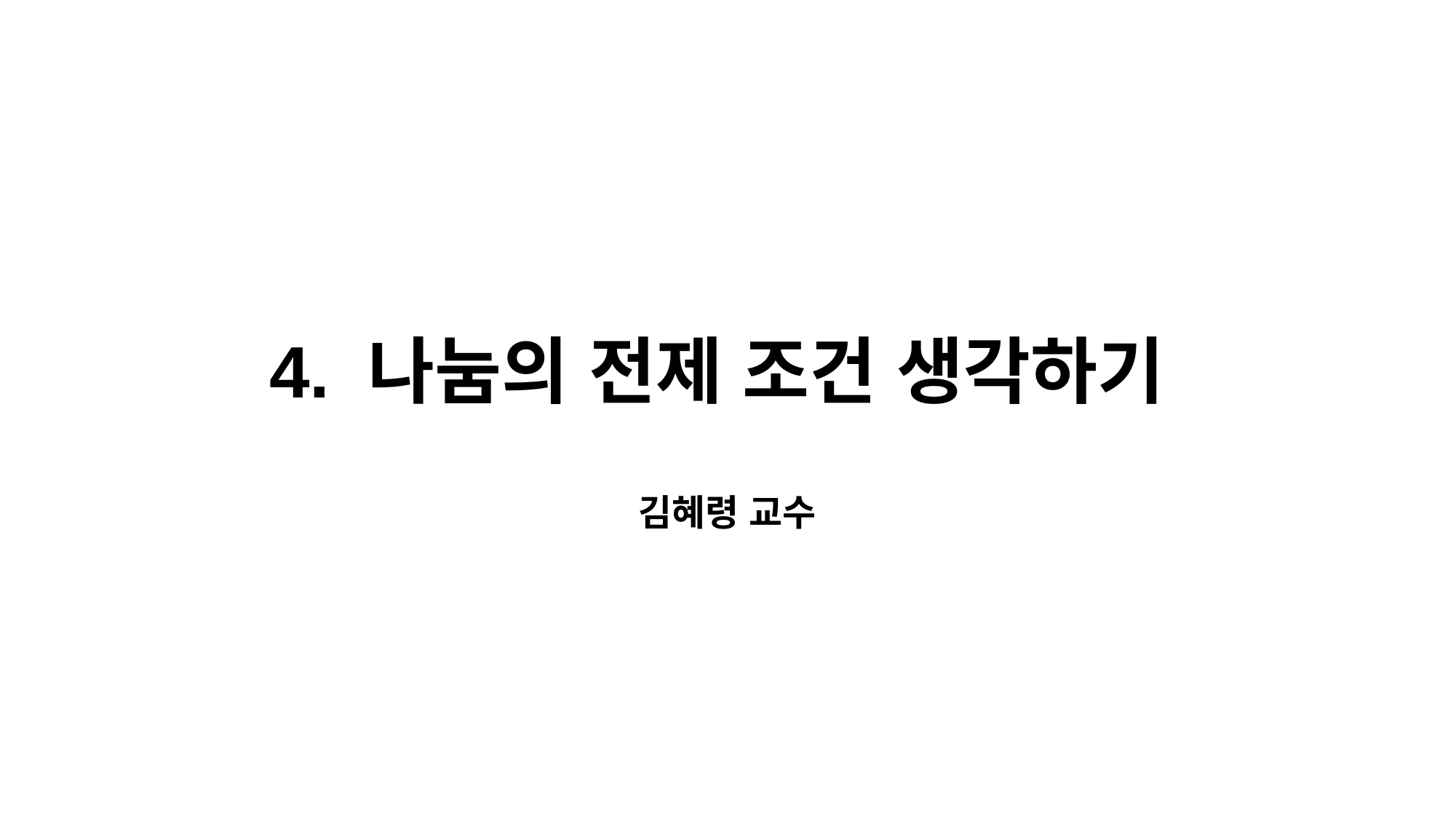

# 4. 나눔의 전제 조건 생각하기

김혜령 교수